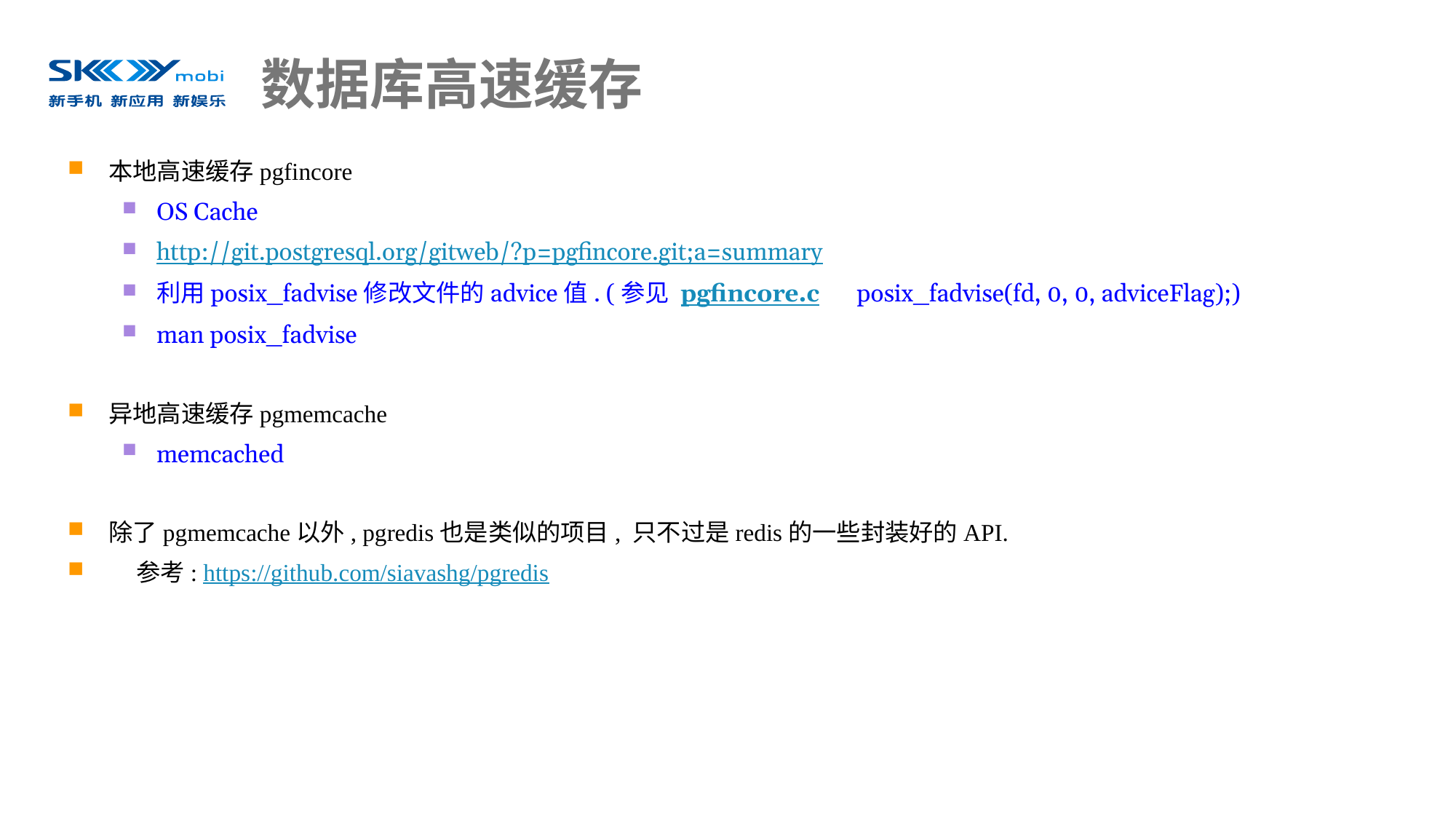

# 数据库高速缓存
本地高速缓存pgfincore
OS Cache
http://git.postgresql.org/gitweb/?p=pgfincore.git;a=summary
利用posix_fadvise修改文件的advice值. (参见 pgfincore.c      posix_fadvise(fd, 0, 0, adviceFlag);)
man posix_fadvise

异地高速缓存pgmemcache
memcached

除了pgmemcache以外, pgredis也是类似的项目, 只不过是redis的一些封装好的API.
    参考: https://github.com/siavashg/pgredis